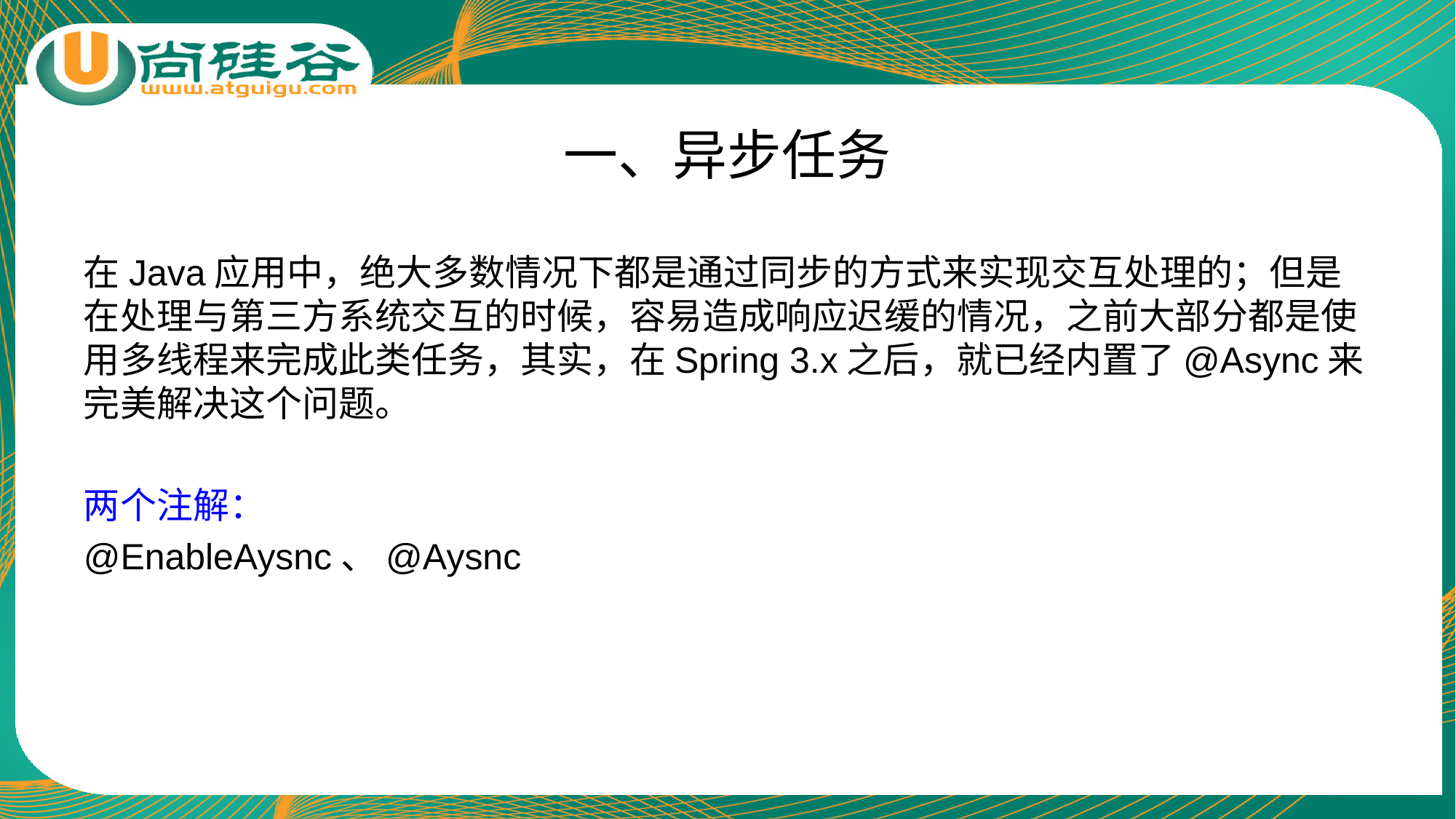

# 一、异步任务
在Java应用中，绝大多数情况下都是通过同步的方式来实现交互处理的；但是在处理与第三方系统交互的时候，容易造成响应迟缓的情况，之前大部分都是使用多线程来完成此类任务，其实，在Spring 3.x之后，就已经内置了@Async来完美解决这个问题。

两个注解：
@EnableAysnc、@Aysnc